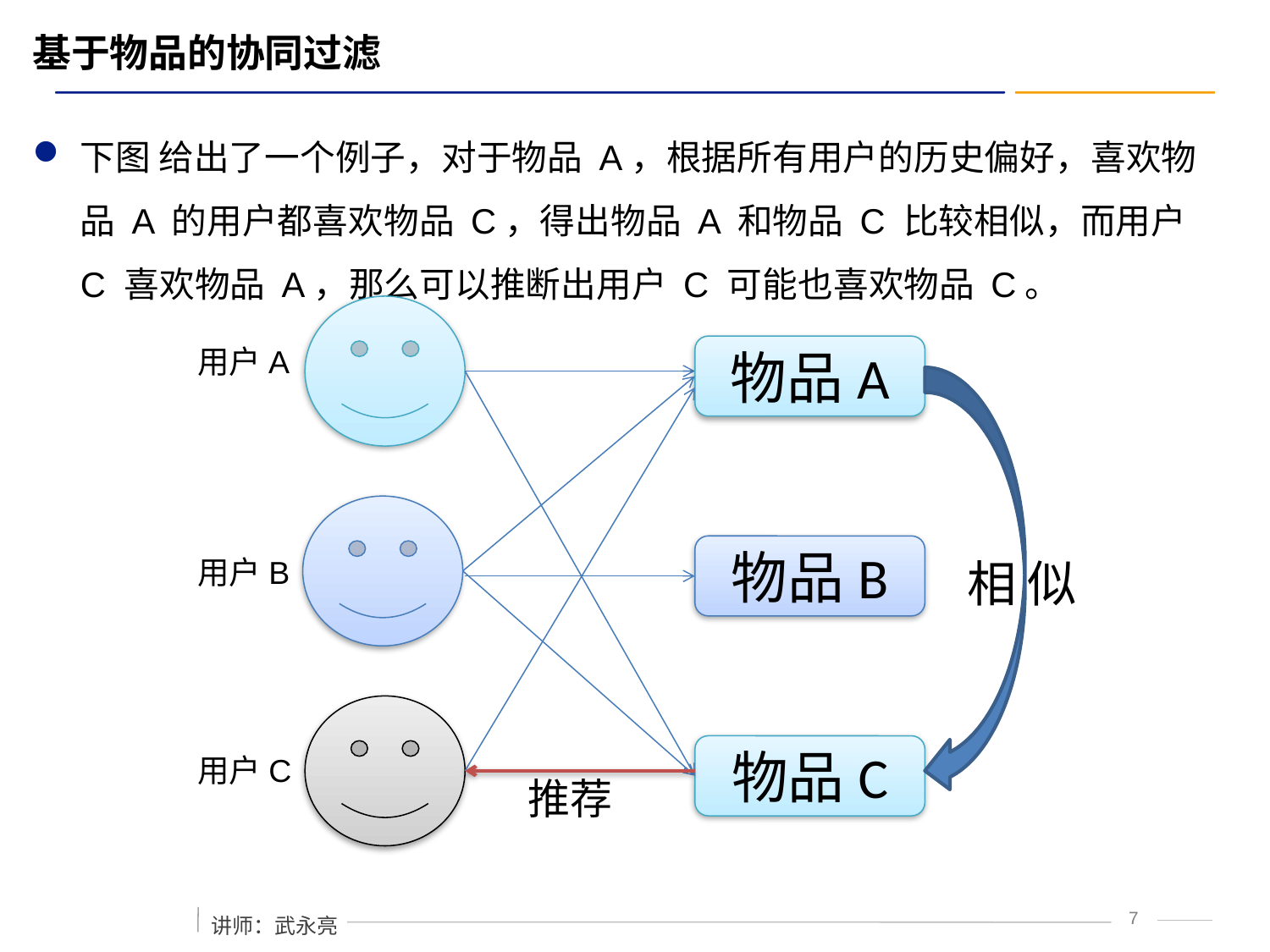

# 基于物品的协同过滤
下图 给出了一个例子，对于物品 A，根据所有用户的历史偏好，喜欢物品 A 的用户都喜欢物品 C，得出物品 A 和物品 C 比较相似，而用户 C 喜欢物品 A，那么可以推断出用户 C 可能也喜欢物品 C。

用户A
物品A

物品B
用户B
相 似

物品C
用户C
推荐